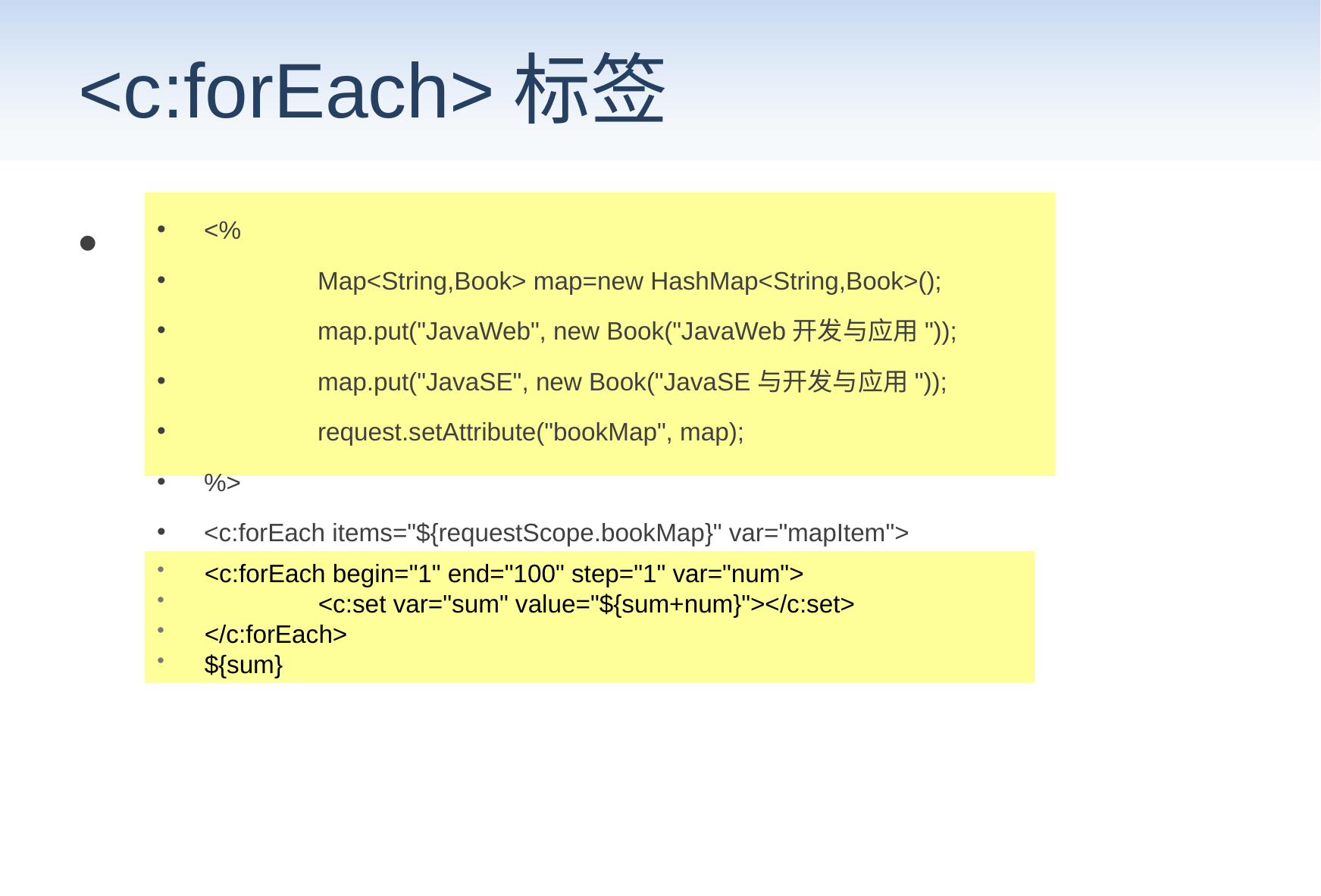

# <c:forEach>标签
【示例】迭代Map对象

【示例】迭代指定次数

<%
	Map<String,Book> map=new HashMap<String,Book>();
	map.put("JavaWeb", new Book("JavaWeb开发与应用"));
	map.put("JavaSE", new Book("JavaSE与开发与应用"));
	request.setAttribute("bookMap", map);
%>
<c:forEach items="${requestScope.bookMap}" var="mapItem">
	<p> ${mapItem.key } : ${mapItem.value.bookName } </p>
</c:forEach>
<c:forEach begin="1" end="100" step="1" var="num">
	<c:set var="sum" value="${sum+num}"></c:set>
</c:forEach>
${sum}